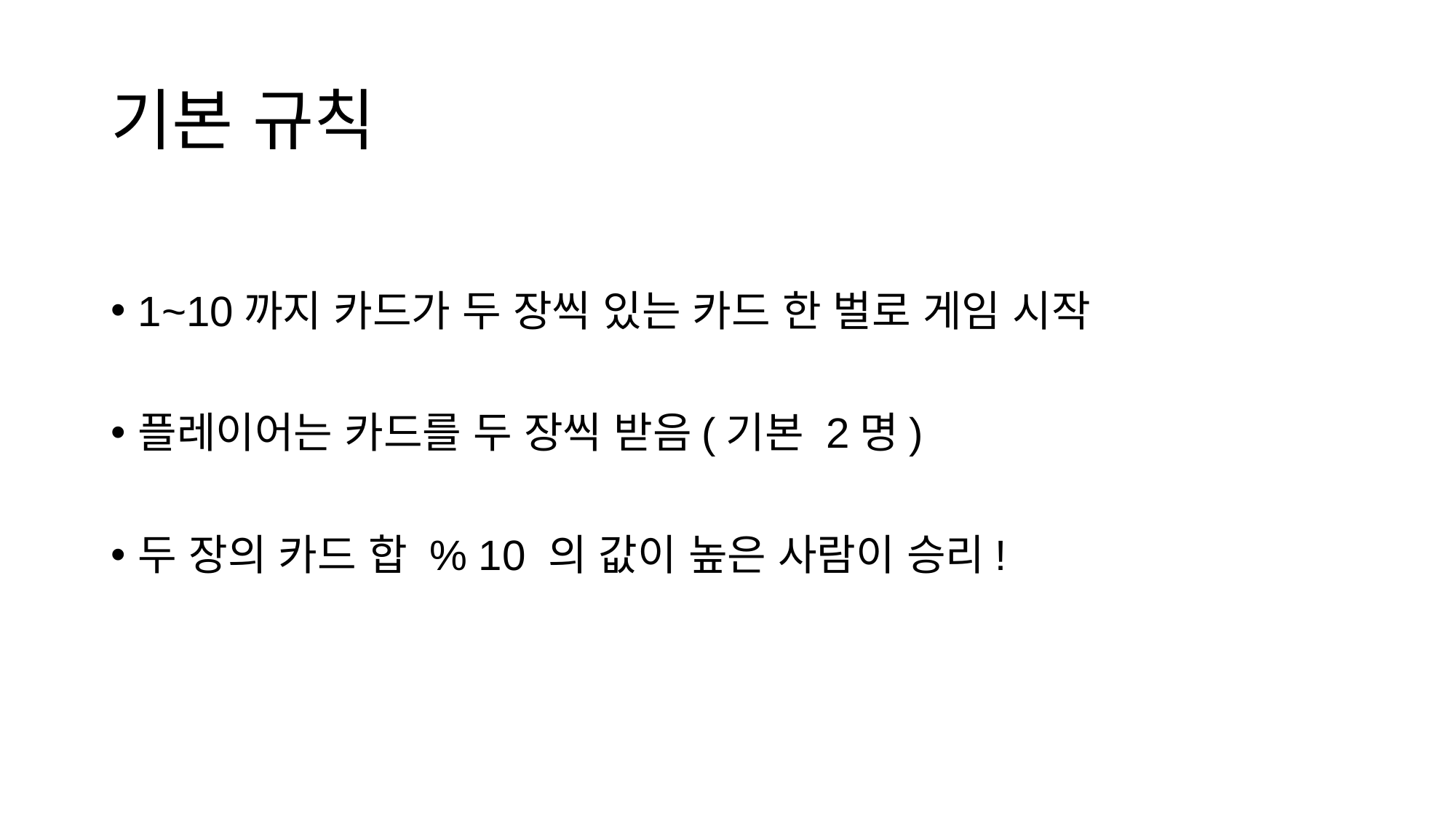

# 기본 규칙

1~10까지 카드가 두 장씩 있는 카드 한 벌로 게임 시작

플레이어는 카드를 두 장씩 받음(기본 2명)

두 장의 카드 합 % 10 의 값이 높은 사람이 승리!